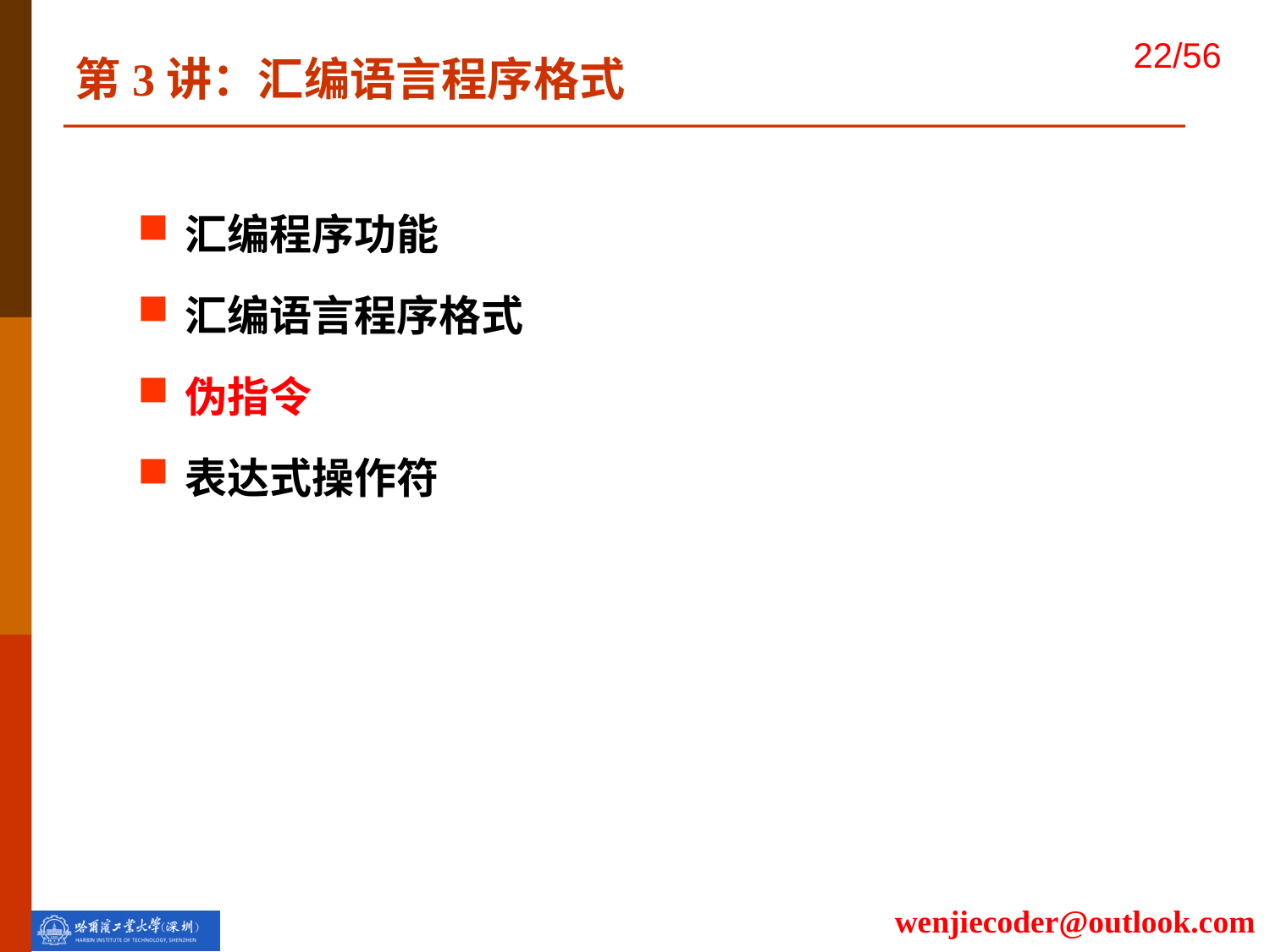

第3讲：汇编语言程序格式
汇编程序功能
汇编语言程序格式
伪指令
表达式操作符